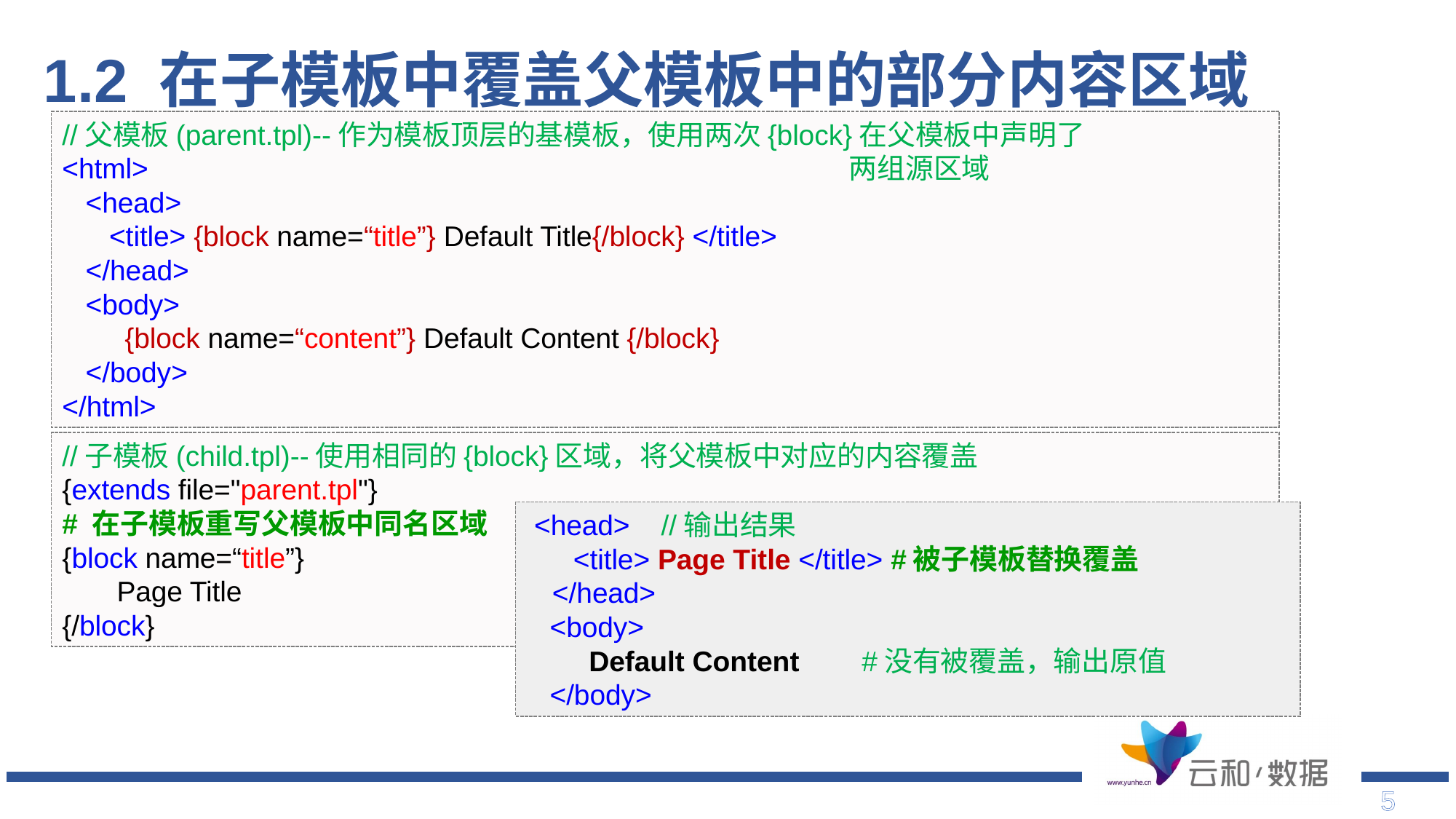

# 1.2 在子模板中覆盖父模板中的部分内容区域
//父模板(parent.tpl)--作为模板顶层的基模板，使用两次{block}在父模板中声明了
<html>						                两组源区域
   <head>
      <title> {block name=“title”} Default Title{/block} </title>
   </head>
   <body>
        {block name=“content”} Default Content {/block}
   </body>
</html>
//子模板(child.tpl)--使用相同的{block}区域，将父模板中对应的内容覆盖
{extends file="parent.tpl"}
# 在子模板重写父模板中同名区域
{block name=“title”}
       Page Title
{/block}
 <head>    //输出结果
      <title> Page Title </title> #被子模板替换覆盖
   </head>
   <body>
        Default Content        #没有被覆盖，输出原值
   </body>